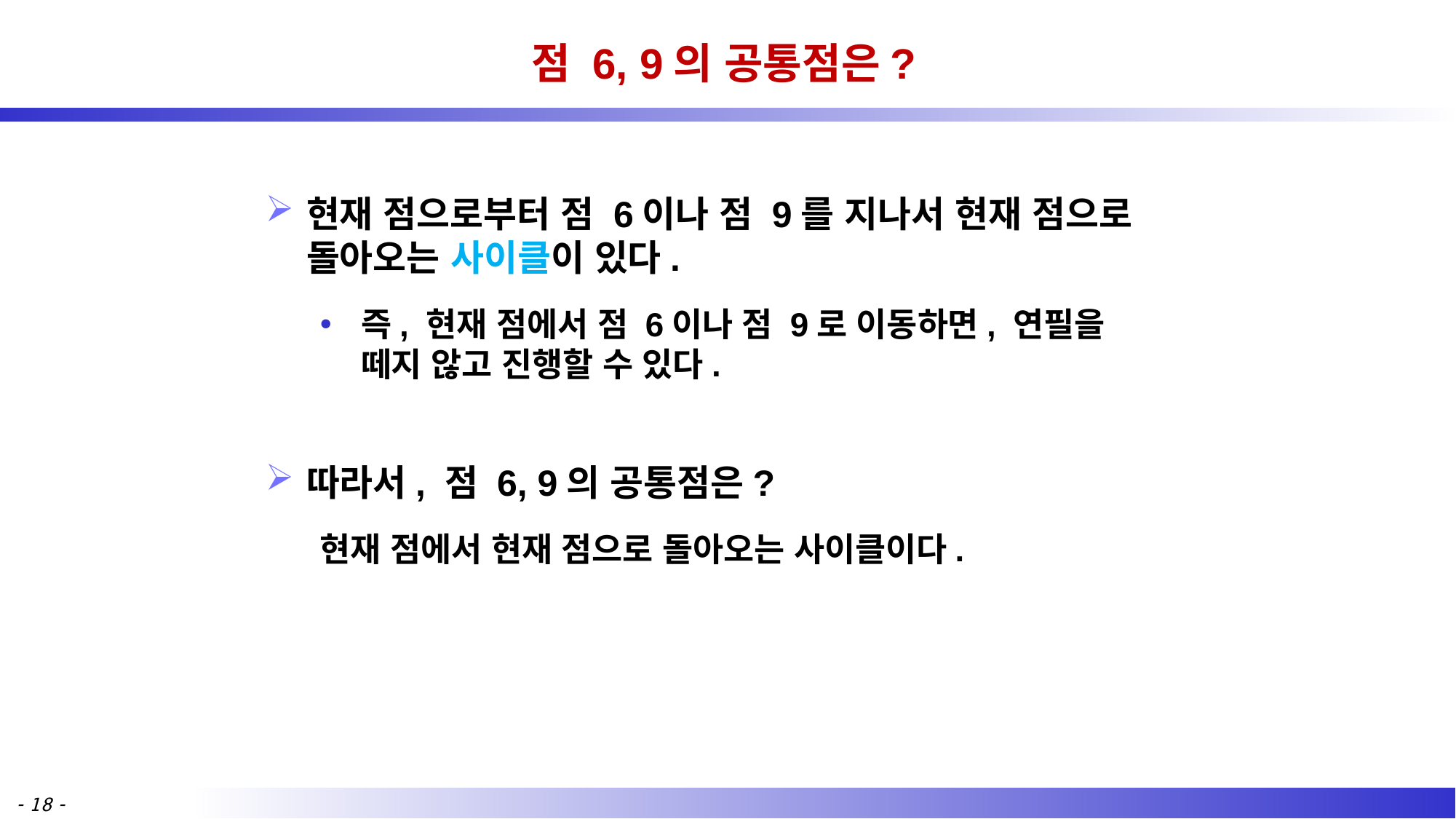

점 6, 9의 공통점은?
현재 점으로부터 점 6이나 점 9를 지나서 현재 점으로 돌아오는 사이클이 있다.
즉, 현재 점에서 점 6이나 점 9로 이동하면, 연필을 떼지 않고 진행할 수 있다.

따라서, 점 6, 9의 공통점은?
현재 점에서 현재 점으로 돌아오는 사이클이다.
- 18 -